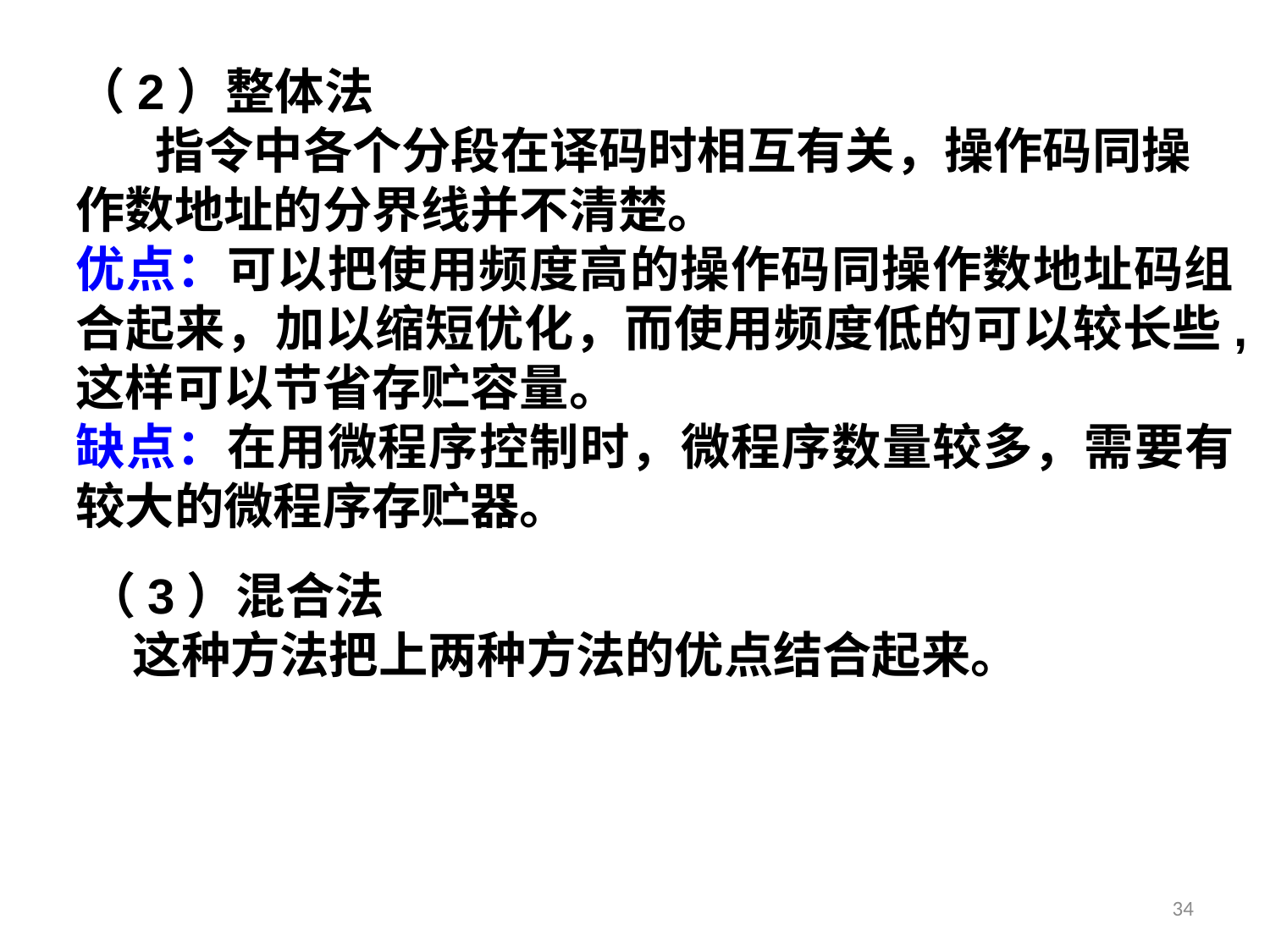

（2）整体法
      指令中各个分段在译码时相互有关，操作码同操作数地址的分界线并不清楚。
优点：可以把使用频度高的操作码同操作数地址码组合起来，加以缩短优化，而使用频度低的可以较长些,这样可以节省存贮容量。
缺点：在用微程序控制时，微程序数量较多，需要有较大的微程序存贮器。
（3）混合法
   这种方法把上两种方法的优点结合起来。
34